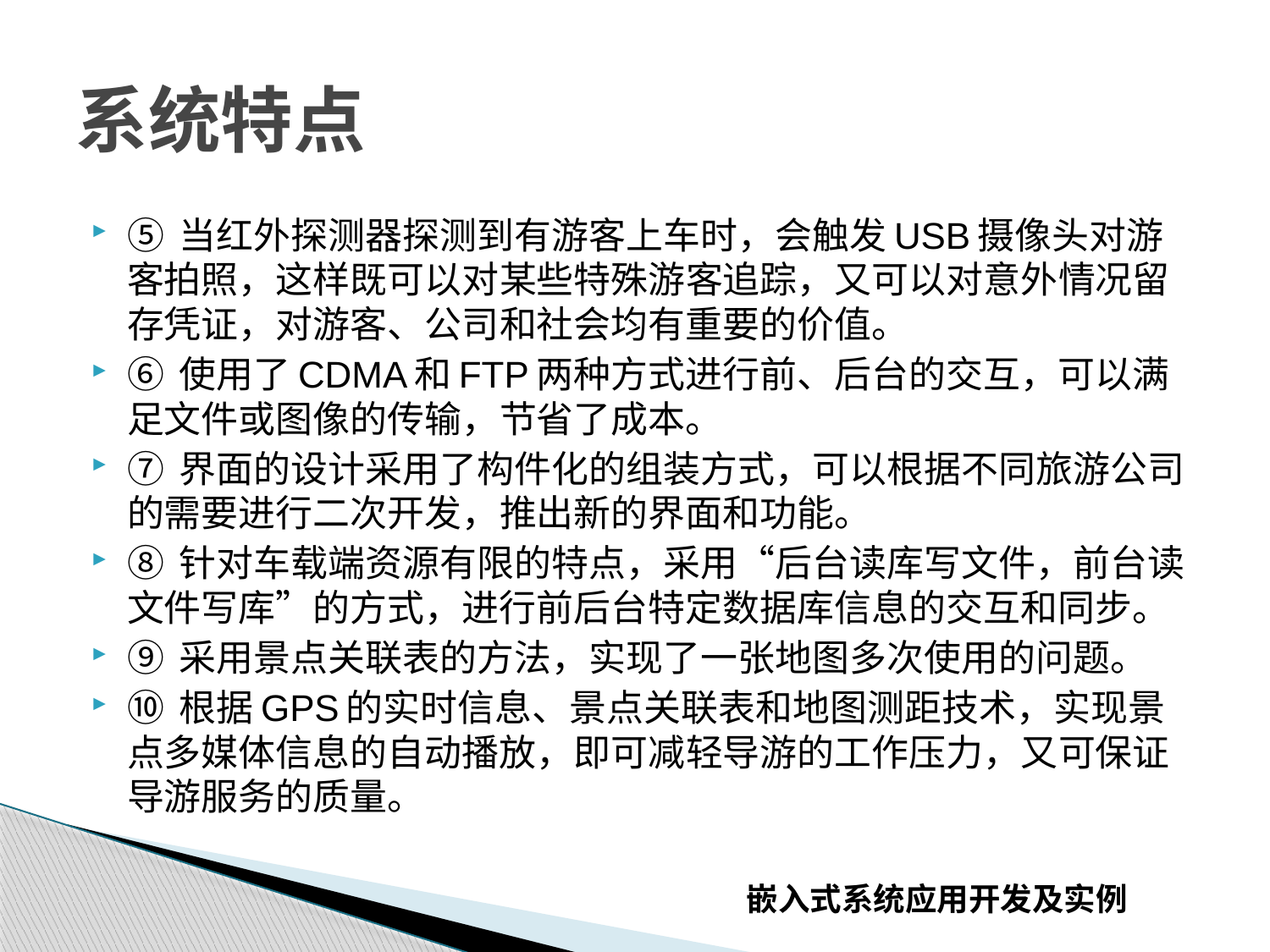

# 系统特点
⑤ 当红外探测器探测到有游客上车时，会触发USB摄像头对游客拍照，这样既可以对某些特殊游客追踪，又可以对意外情况留存凭证，对游客、公司和社会均有重要的价值。
⑥ 使用了CDMA和FTP两种方式进行前、后台的交互，可以满足文件或图像的传输，节省了成本。
⑦ 界面的设计采用了构件化的组装方式，可以根据不同旅游公司的需要进行二次开发，推出新的界面和功能。
⑧ 针对车载端资源有限的特点，采用“后台读库写文件，前台读文件写库”的方式，进行前后台特定数据库信息的交互和同步。
⑨ 采用景点关联表的方法，实现了一张地图多次使用的问题。
⑩ 根据GPS的实时信息、景点关联表和地图测距技术，实现景点多媒体信息的自动播放，即可减轻导游的工作压力，又可保证导游服务的质量。

嵌入式系统应用开发及实例